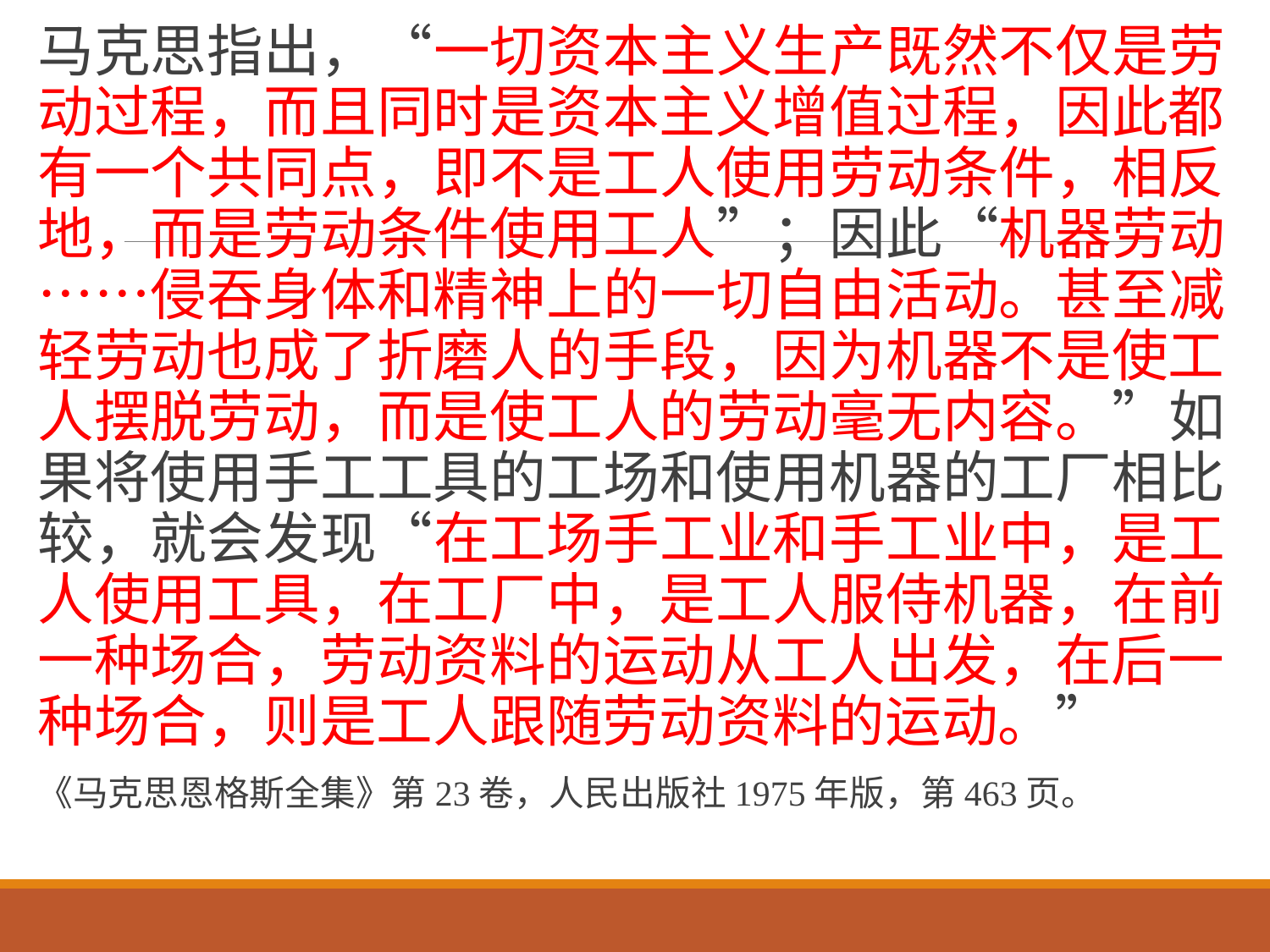

马克思指出，“一切资本主义生产既然不仅是劳动过程，而且同时是资本主义增值过程，因此都有一个共同点，即不是工人使用劳动条件，相反地，而是劳动条件使用工人”；因此“机器劳动……侵吞身体和精神上的一切自由活动。甚至减轻劳动也成了折磨人的手段，因为机器不是使工人摆脱劳动，而是使工人的劳动毫无内容。”如果将使用手工工具的工场和使用机器的工厂相比较，就会发现“在工场手工业和手工业中，是工人使用工具，在工厂中，是工人服侍机器，在前一种场合，劳动资料的运动从工人出发，在后一种场合，则是工人跟随劳动资料的运动。”
《马克思恩格斯全集》第23卷，人民出版社1975年版，第463页。